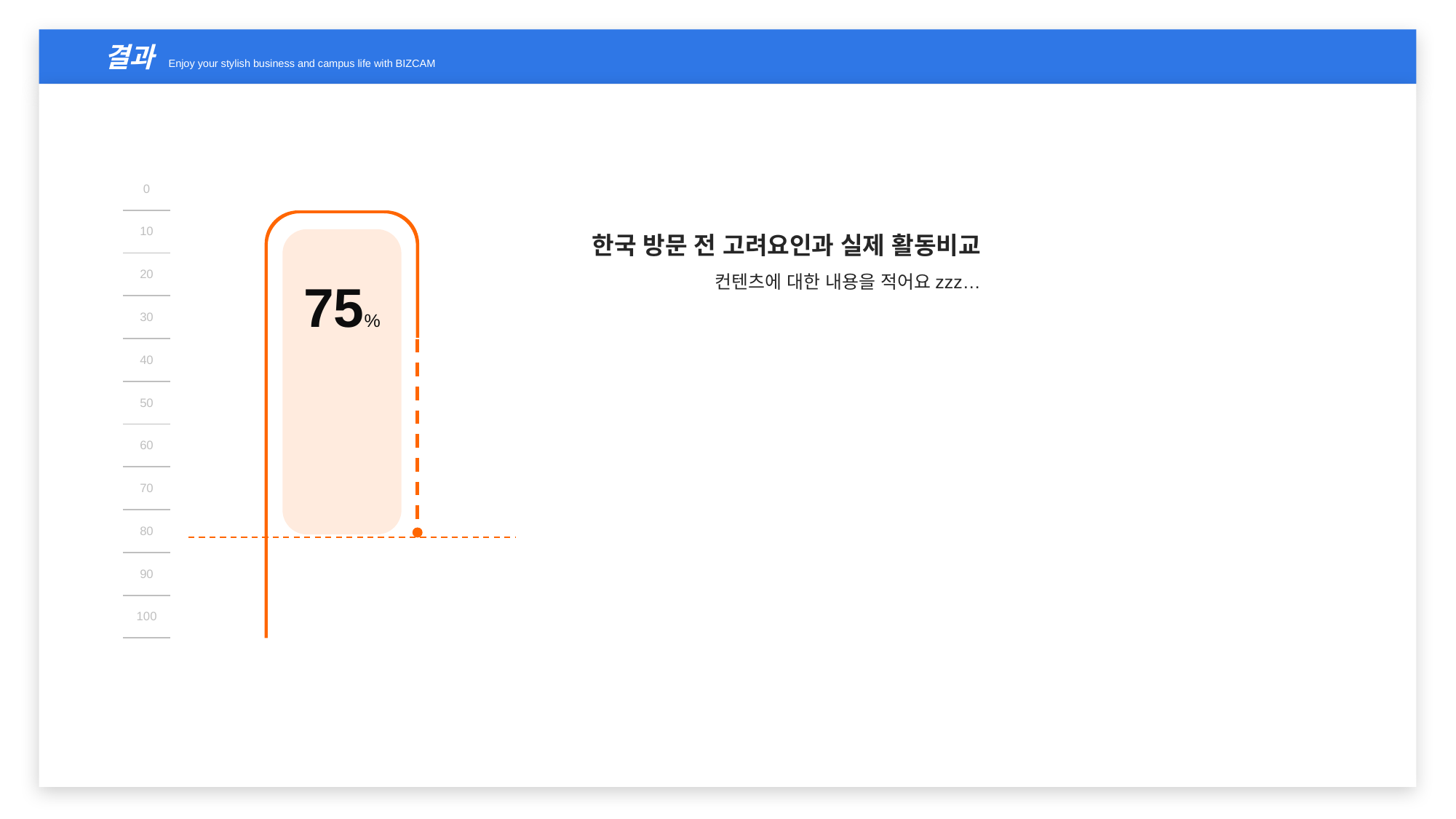

결과 Enjoy your stylish business and campus life with BIZCAM

| 0 |
| --- |
| 10 |
| 20 |
| 30 |
| 40 |
| 50 |
| 60 |
| 70 |
| 80 |
| 90 |
| 100 |
한국 방문 전 고려요인과 실제 활동비교
컨텐츠에 대한 내용을 적어요zzz…

75%